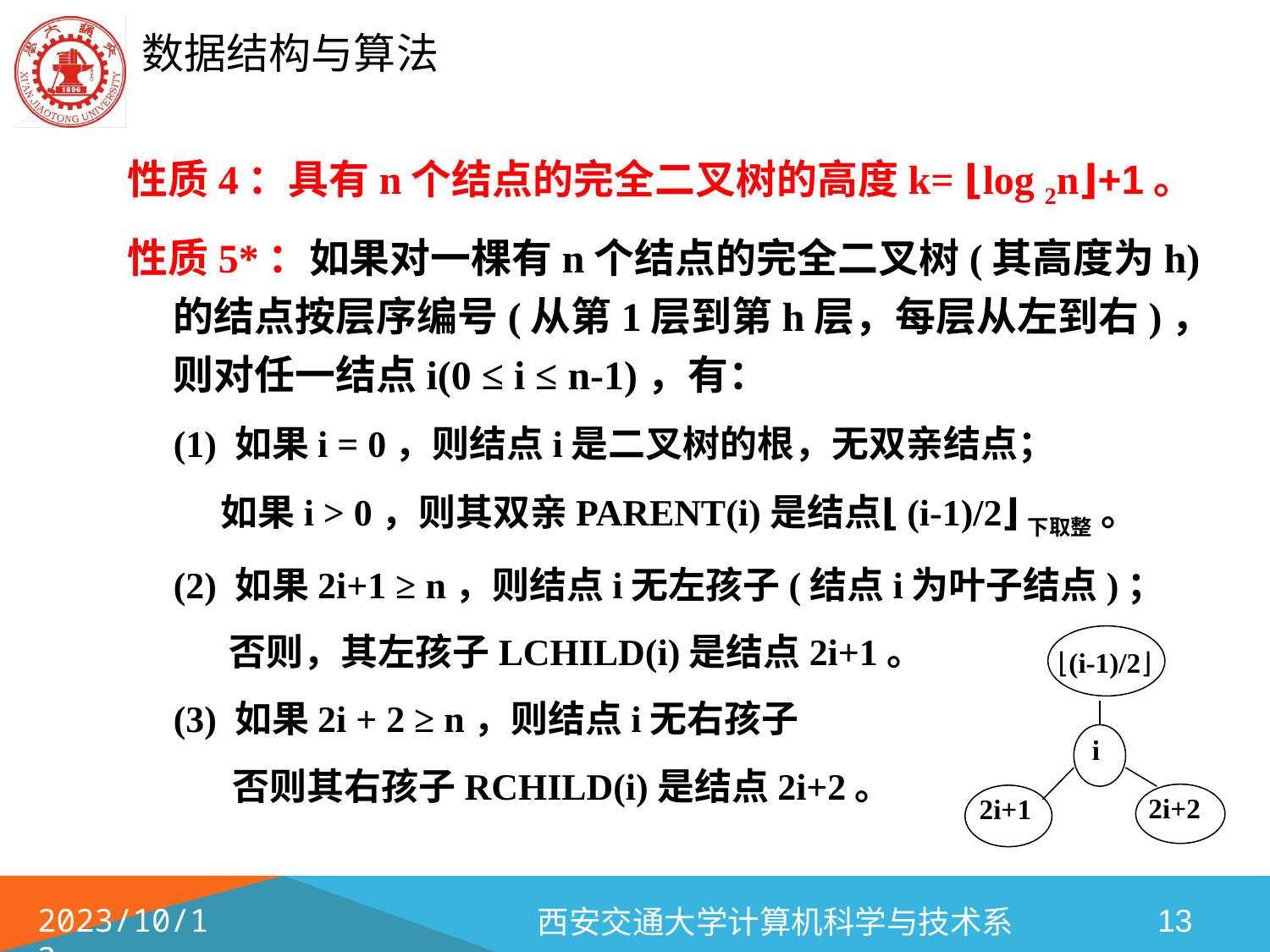

性质4：具有n个结点的完全二叉树的高度k= ⌊log 2n⌋+1。
性质5*：如果对一棵有n个结点的完全二叉树(其高度为h)的结点按层序编号(从第1层到第h层，每层从左到右)，则对任一结点i(0 ≤ i ≤ n-1)，有：
	(1) 如果i = 0，则结点i是二叉树的根，无双亲结点；
          如果i > 0，则其双亲PARENT(i)是结点⌊(i-1)/2⌋下取整 。
	(2) 如果2i+1 ≥ n，则结点i无左孩子(结点i为叶子结点)；
           否则，其左孩子LCHILD(i)是结点2i+1。
	(3) 如果2i + 2 ≥ n，则结点i无右孩子
	      否则其右孩子RCHILD(i)是结点2i+2。

⌊(i-1)/2⌋

i

2i+2

2i+1